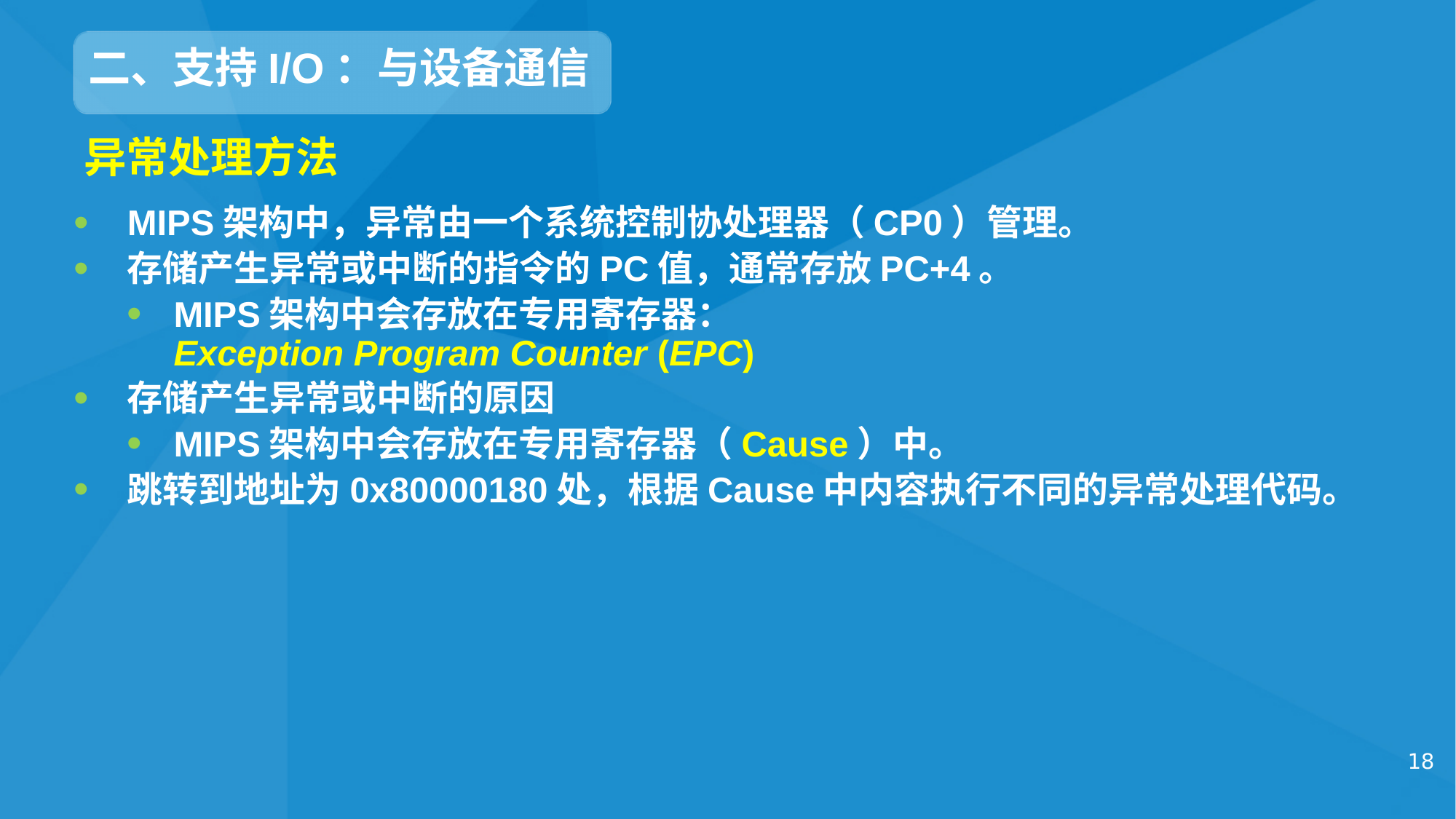

二、支持I/O：与设备通信
# 异常处理方法
MIPS架构中，异常由一个系统控制协处理器（CP0）管理。
存储产生异常或中断的指令的PC值，通常存放PC+4。
MIPS架构中会存放在专用寄存器：
Exception Program Counter (EPC)
存储产生异常或中断的原因
MIPS架构中会存放在专用寄存器（Cause）中。
跳转到地址为0x80000180处，根据Cause中内容执行不同的异常处理代码。
18